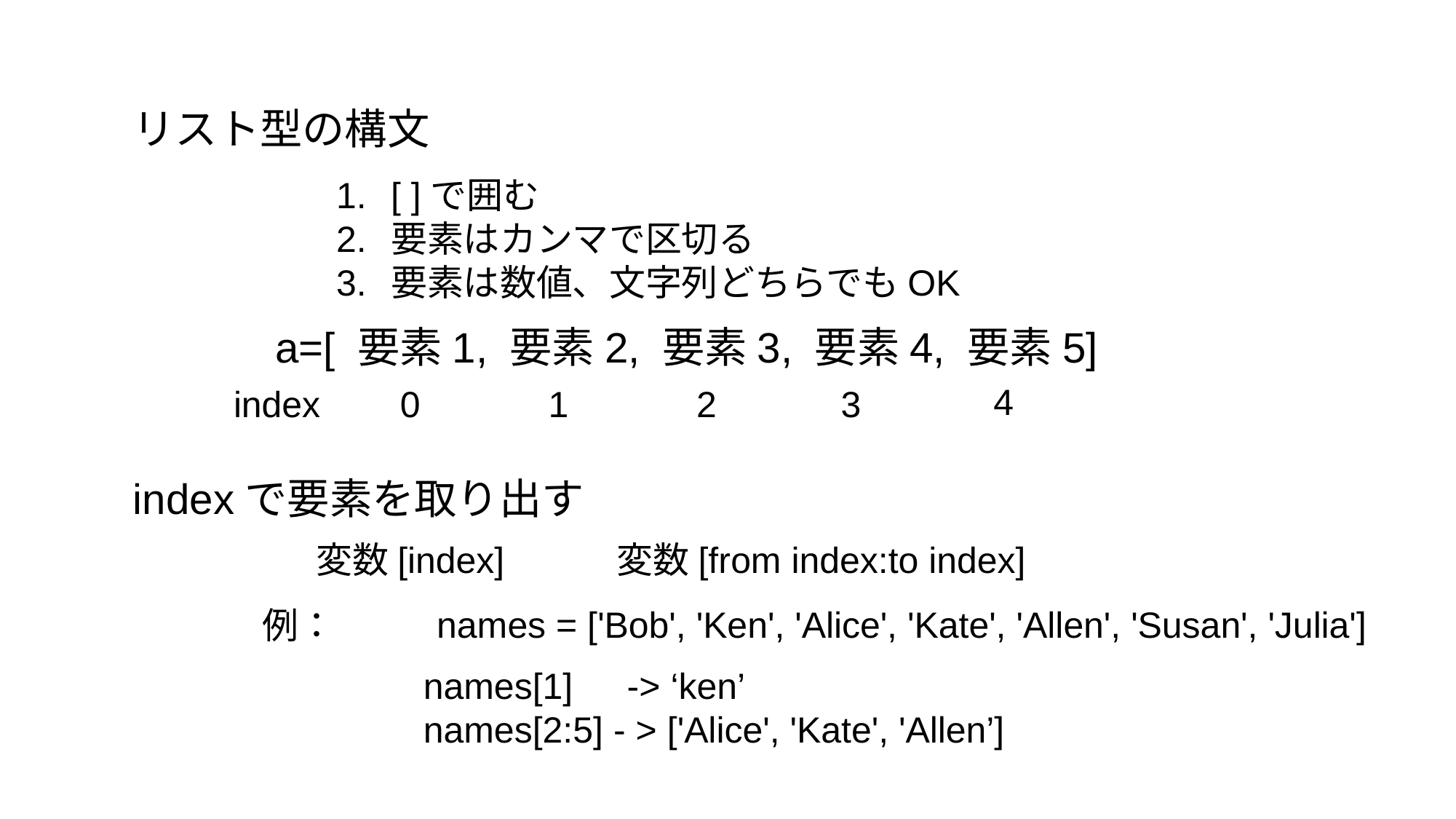

リスト型の構文
[ ]で囲む
要素はカンマで区切る
要素は数値、文字列どちらでもOK
a=[ 要素1, 要素2, 要素3, 要素4, 要素5]
4
3
index
2
0
1
indexで要素を取り出す
変数[index]
変数[from index:to index]
names = ['Bob', 'Ken', 'Alice', 'Kate', 'Allen', 'Susan', 'Julia']
例：
names[1]　-> ‘ken’
names[2:5] - > ['Alice', 'Kate', 'Allen’]